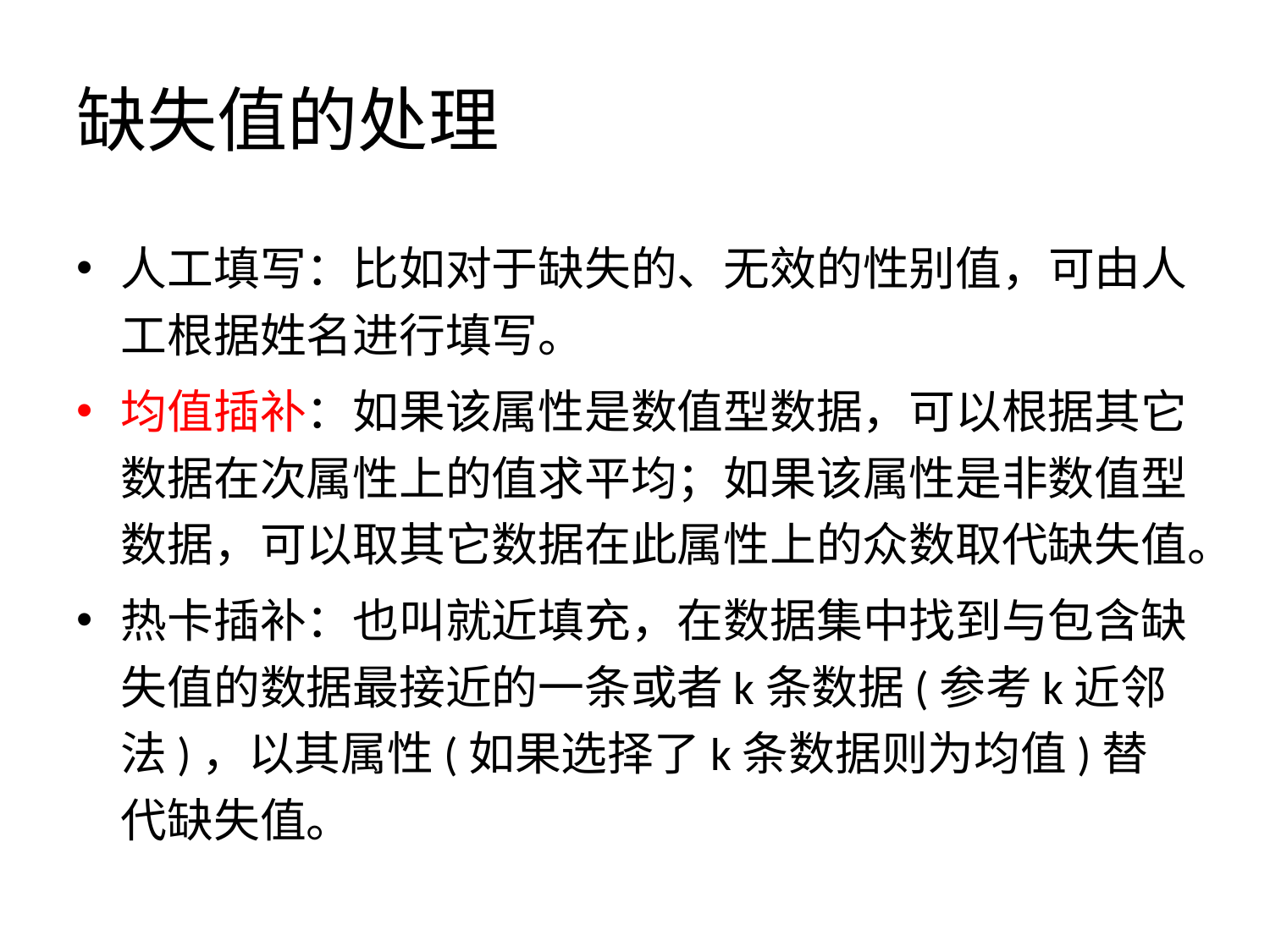

# 缺失值的处理
人工填写：比如对于缺失的、无效的性别值，可由人工根据姓名进行填写。
均值插补：如果该属性是数值型数据，可以根据其它数据在次属性上的值求平均；如果该属性是非数值型数据，可以取其它数据在此属性上的众数取代缺失值。
热卡插补：也叫就近填充，在数据集中找到与包含缺失值的数据最接近的一条或者k条数据(参考k近邻法)，以其属性(如果选择了k条数据则为均值)替代缺失值。